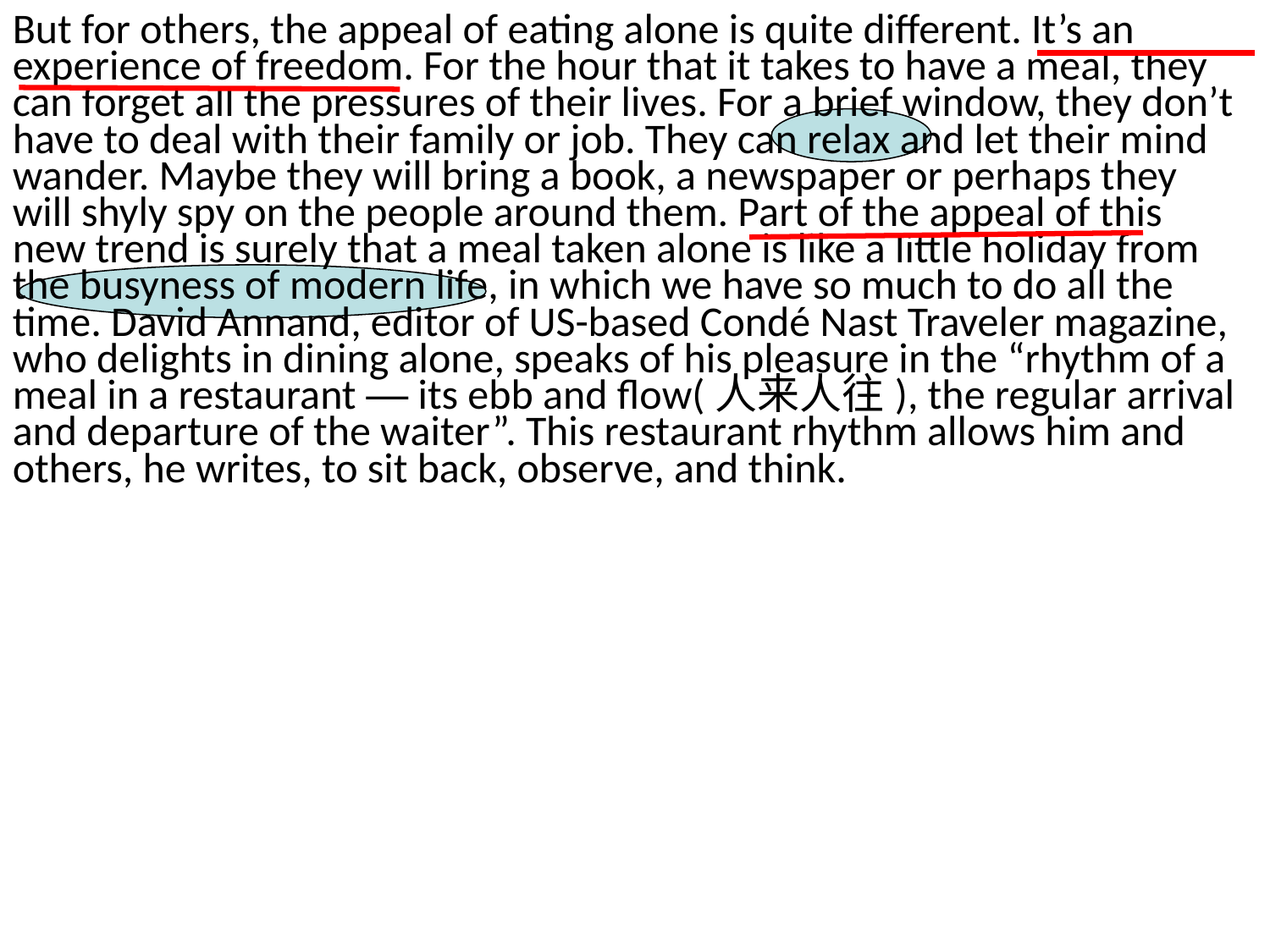

But for others, the appeal of eating alone is quite different. It’s an experience of freedom. For the hour that it takes to have a meal, they can forget all the pressures of their lives. For a brief window, they don’t have to deal with their family or job. They can relax and let their mind wander. Maybe they will bring a book, a newspaper or perhaps they will shyly spy on the people around them. Part of the appeal of this new trend is surely that a meal taken alone is like a little holiday from the busyness of modern life, in which we have so much to do all the time. David Annand, editor of US-based Condé Nast Traveler magazine, who delights in dining alone, speaks of his pleasure in the “rhythm of a meal in a restaurant — its ebb and flow(人来人往), the regular arrival and departure of the waiter”. This restaurant rhythm allows him and others, he writes, to sit back, observe, and think.